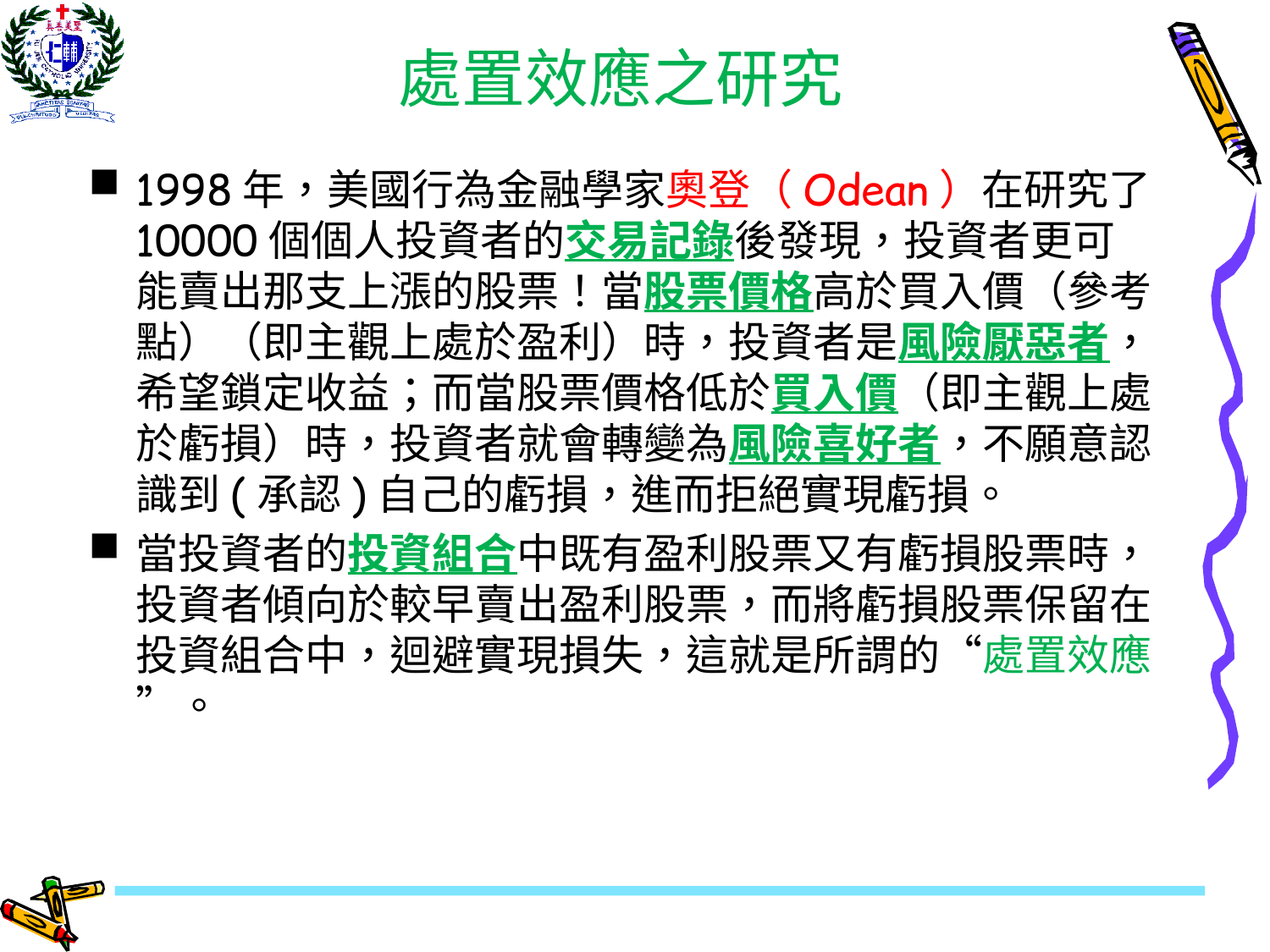

# 處置效應之研究
1998年，美國行為金融學家奧登（Odean）在研究了10000個個人投資者的交易記錄後發現，投資者更可能賣出那支上漲的股票！當股票價格高於買入價（參考點）（即主觀上處於盈利）時，投資者是風險厭惡者，希望鎖定收益；而當股票價格低於買入價（即主觀上處於虧損）時，投資者就會轉變為風險喜好者，不願意認識到(承認)自己的虧損，進而拒絕實現虧損。
當投資者的投資組合中既有盈利股票又有虧損股票時，投資者傾向於較早賣出盈利股票，而將虧損股票保留在投資組合中，迴避實現損失，這就是所謂的“處置效應”。